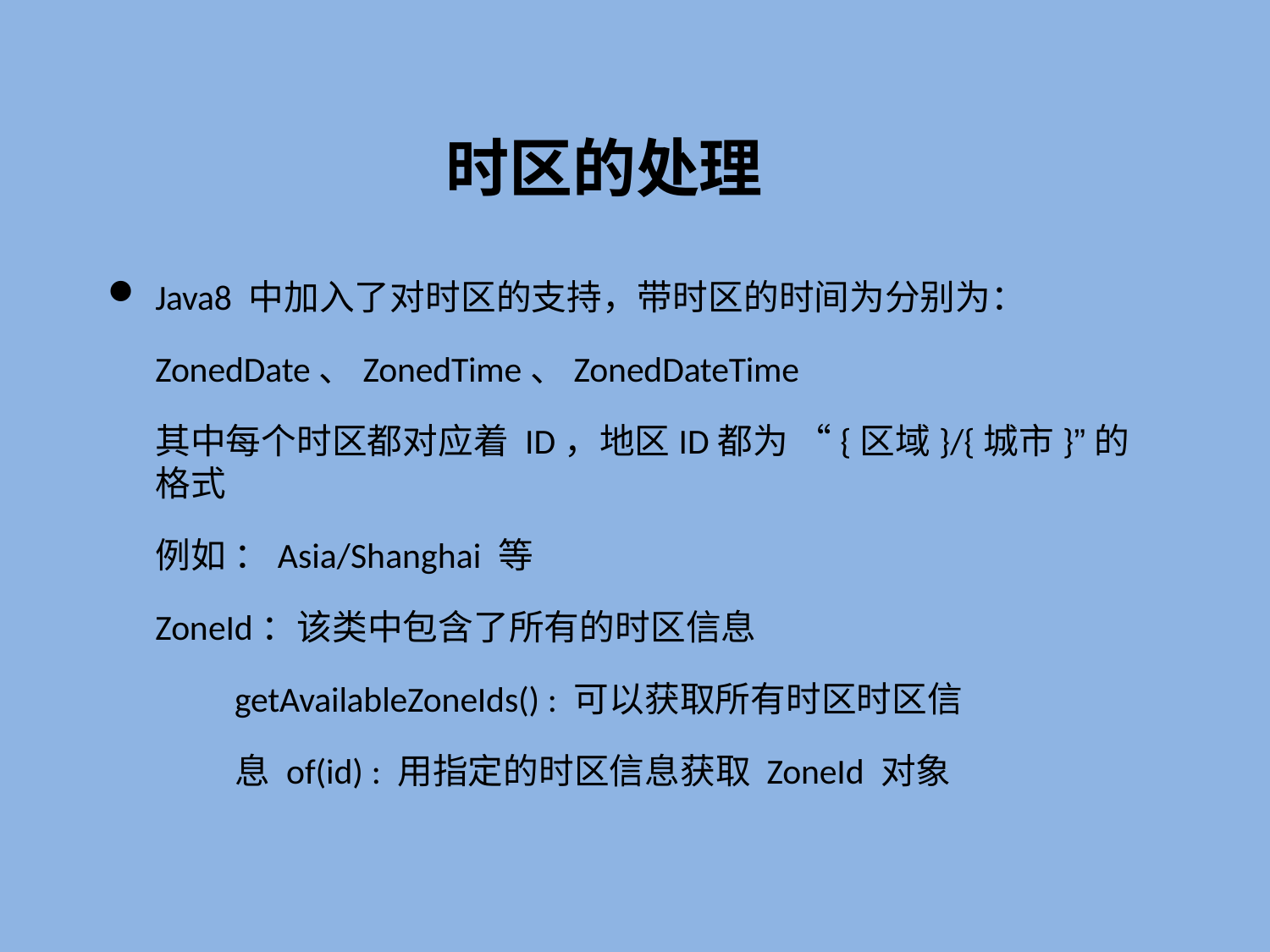

# 时区的处理
Java8 中加入了对时区的支持，带时区的时间为分别为：
ZonedDate、ZonedTime、ZonedDateTime
其中每个时区都对应着 ID，地区ID都为 “{区域}/{城市}”的格式
例如 ：Asia/Shanghai 等
ZoneId：该类中包含了所有的时区信息 getAvailableZoneIds() : 可以获取所有时区时区信息 of(id) : 用指定的时区信息获取ZoneId 对象